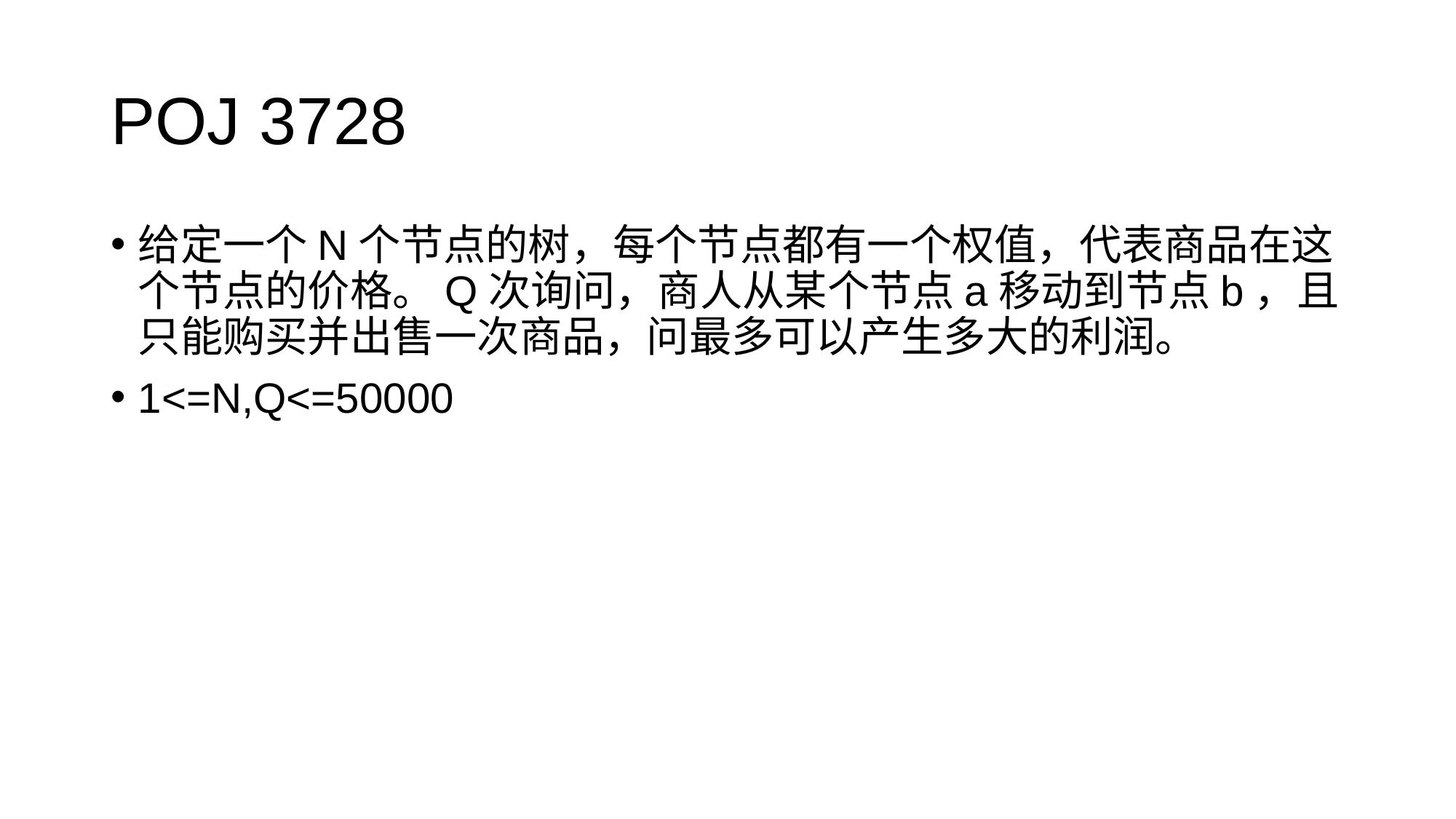

# POJ 3728
给定一个N个节点的树，每个节点都有一个权值，代表商品在这个节点的价格。Q次询问，商人从某个节点a移动到节点b，且只能购买并出售一次商品，问最多可以产生多大的利润。
1<=N,Q<=50000